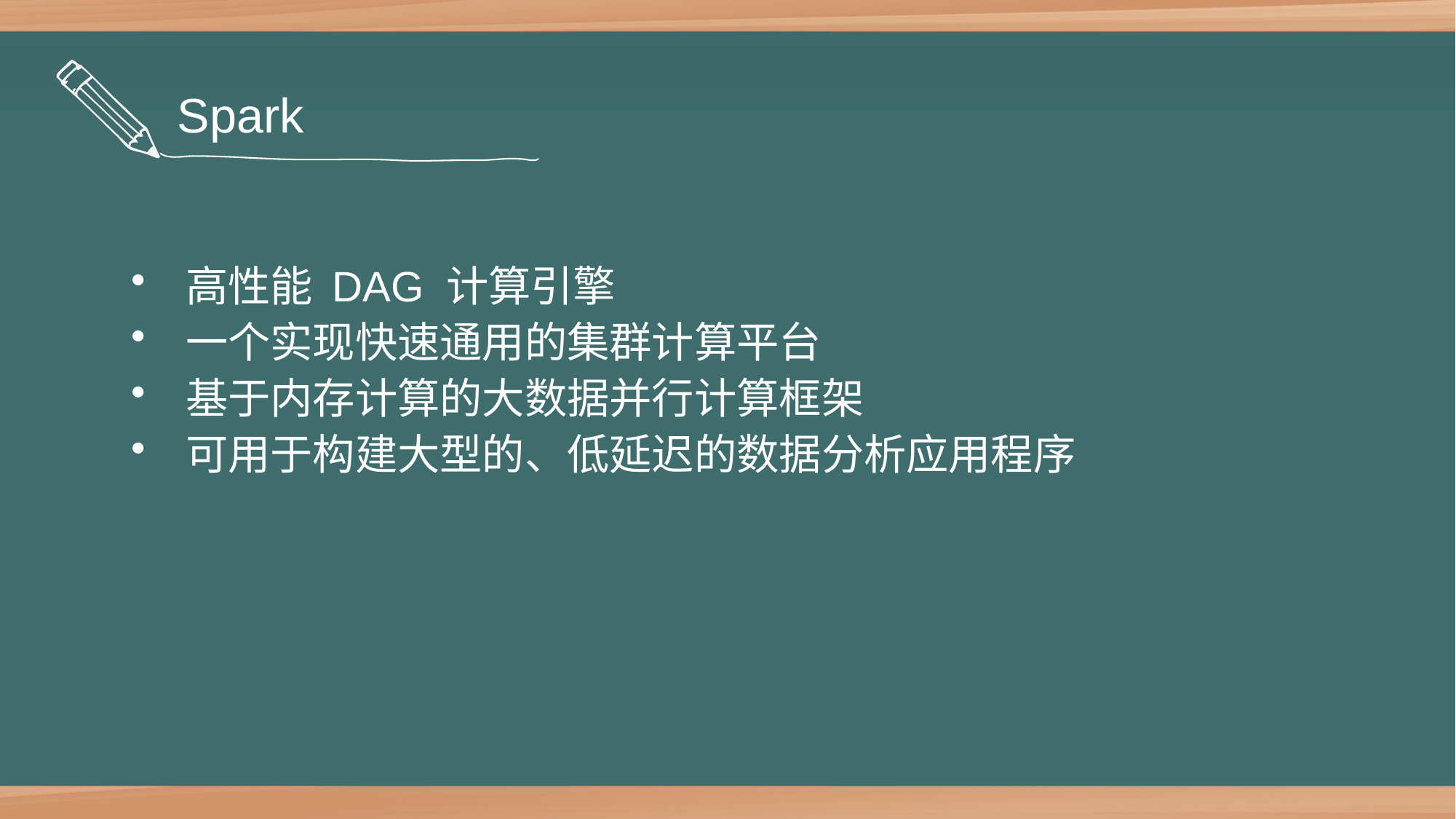

Spark

高性能 DAG 计算引擎
一个实现快速通用的集群计算平台
基于内存计算的大数据并行计算框架
可用于构建大型的、低延迟的数据分析应用程序